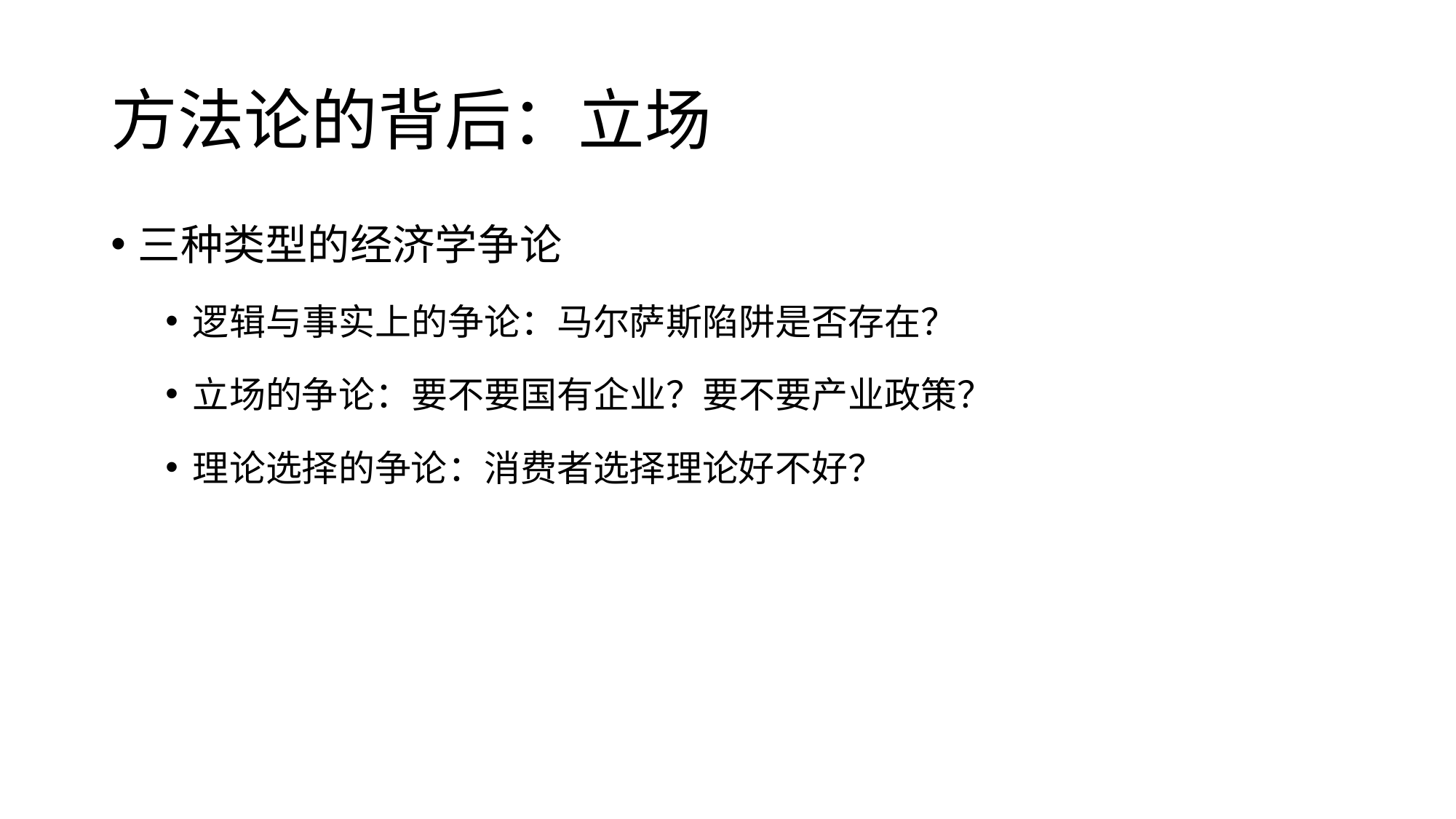

# 方法论的背后：立场
三种类型的经济学争论
逻辑与事实上的争论：马尔萨斯陷阱是否存在？
立场的争论：要不要国有企业？要不要产业政策？
理论选择的争论：消费者选择理论好不好？